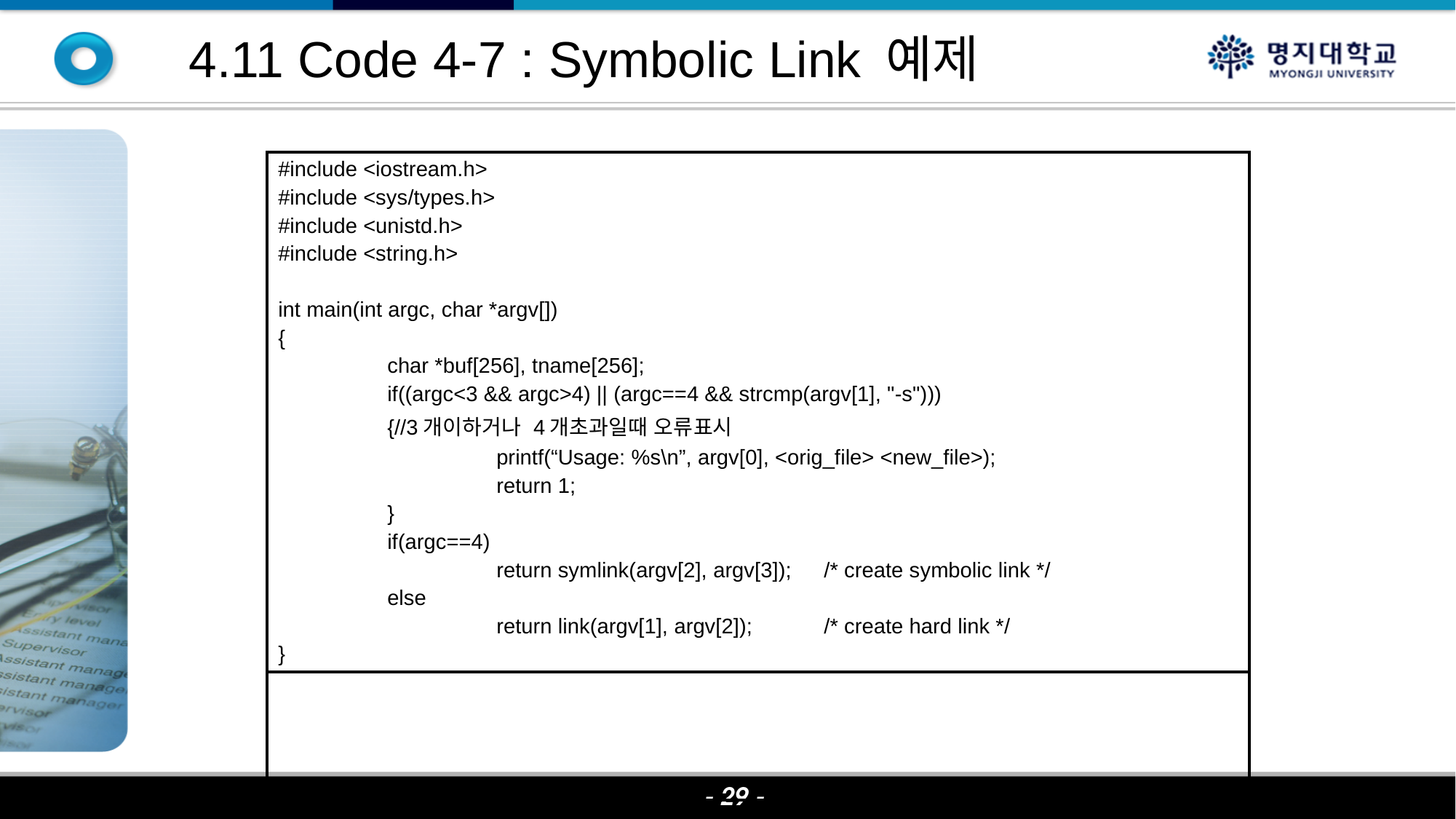

4.11 Code 4-7 : Symbolic Link 예제
| #include <iostream.h> #include <sys/types.h> #include <unistd.h> #include <string.h> int main(int argc, char \*argv[]) { char \*buf[256], tname[256]; if((argc<3 && argc>4) || (argc==4 && strcmp(argv[1], "-s"))) {//3개이하거나 4개초과일때 오류표시 printf(“Usage: %s\n”, argv[0], <orig\_file> <new\_file>); return 1; } if(argc==4) return symlink(argv[2], argv[3]); /\* create symbolic link \*/ else return link(argv[1], argv[2]); /\* create hard link \*/ } |
| --- |
|  |
- 29 -